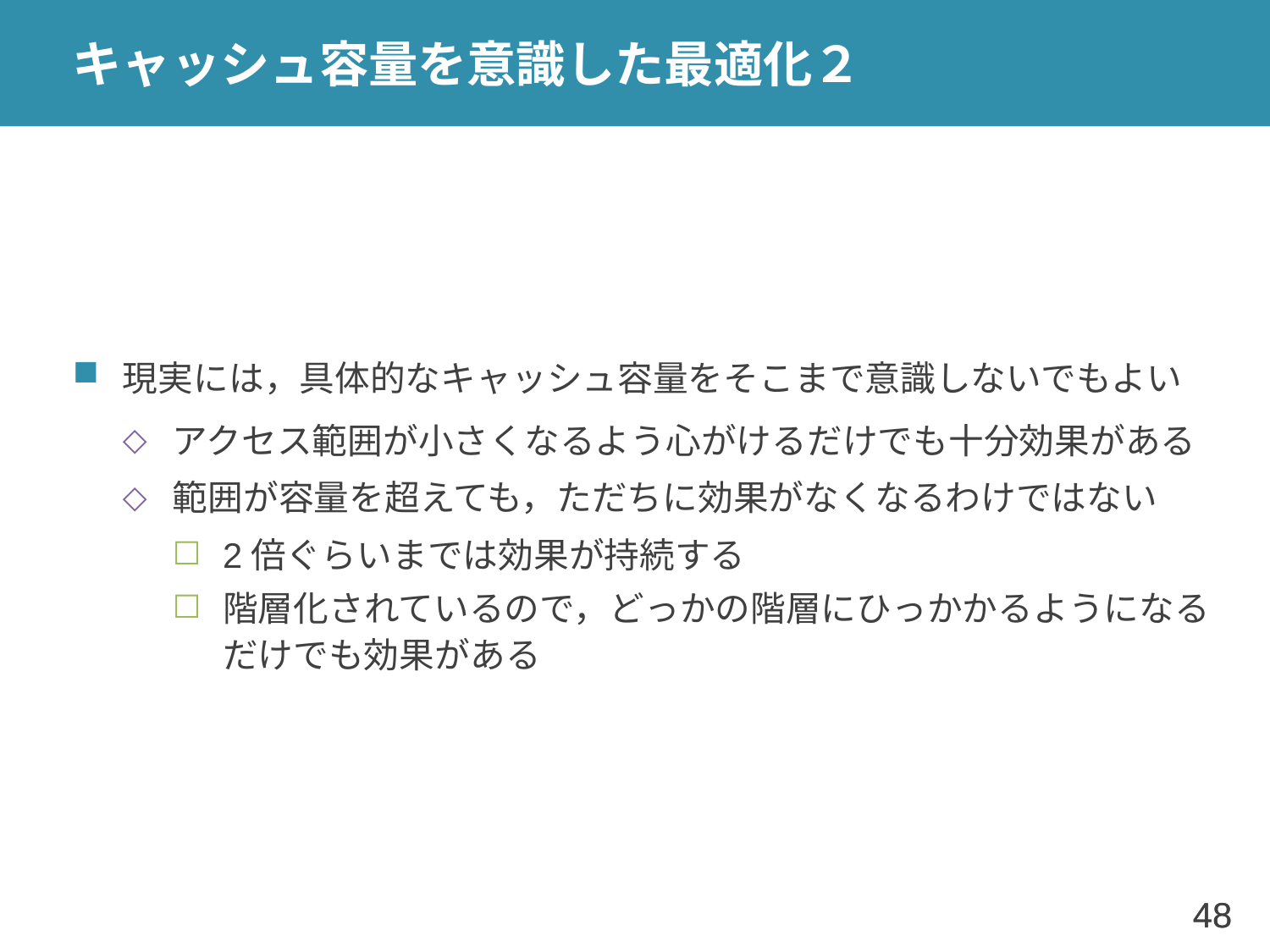

# キャッシュ容量を意識した最適化２
現実には，具体的なキャッシュ容量をそこまで意識しないでもよい
アクセス範囲が小さくなるよう心がけるだけでも十分効果がある
範囲が容量を超えても，ただちに効果がなくなるわけではない
2倍ぐらいまでは効果が持続する
階層化されているので，どっかの階層にひっかかるようになるだけでも効果がある